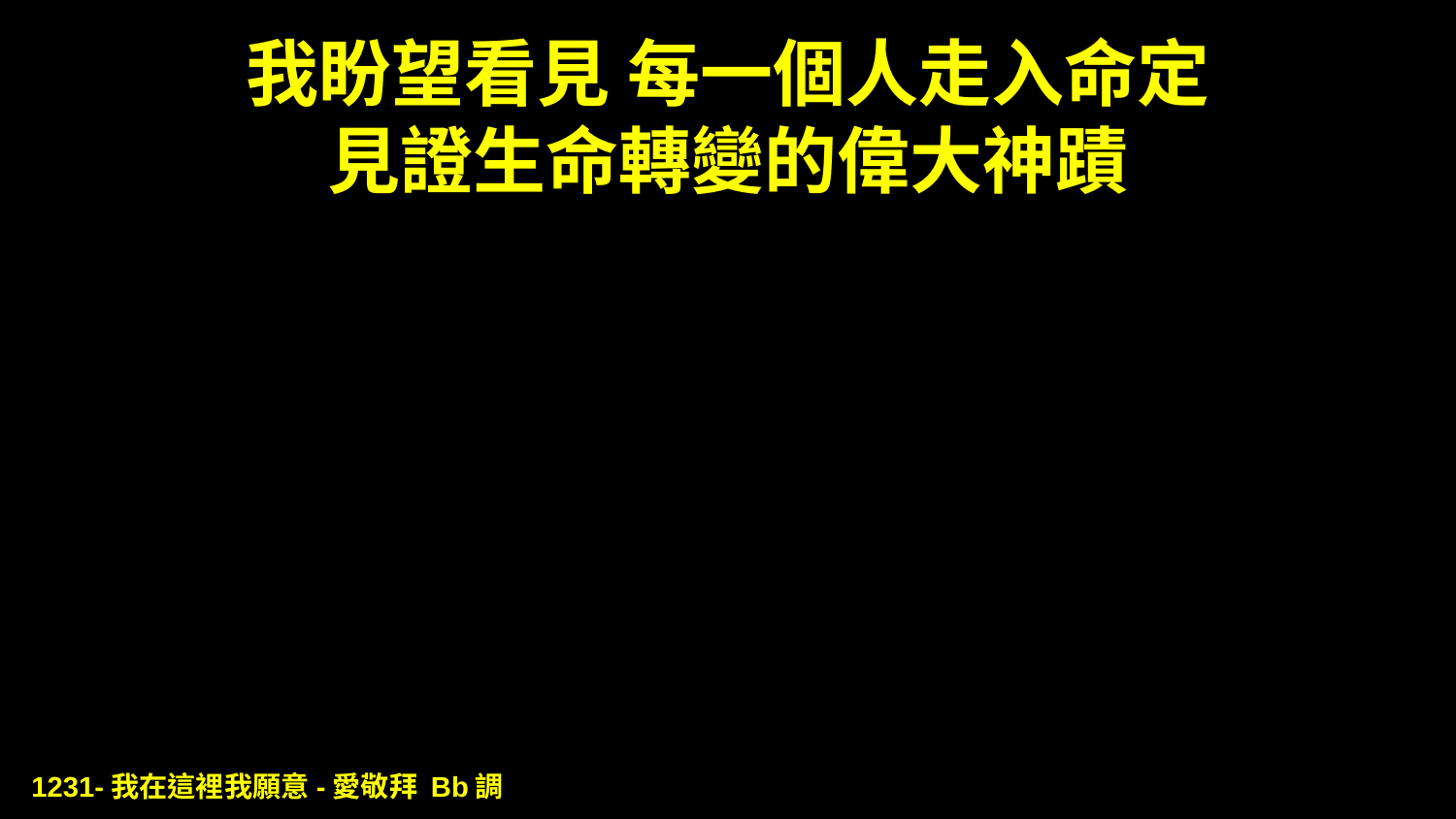

# 我盼望看見 每一個人走入命定 見證生命轉變的偉大神蹟
1231-我在這裡我願意-愛敬拜 Bb調